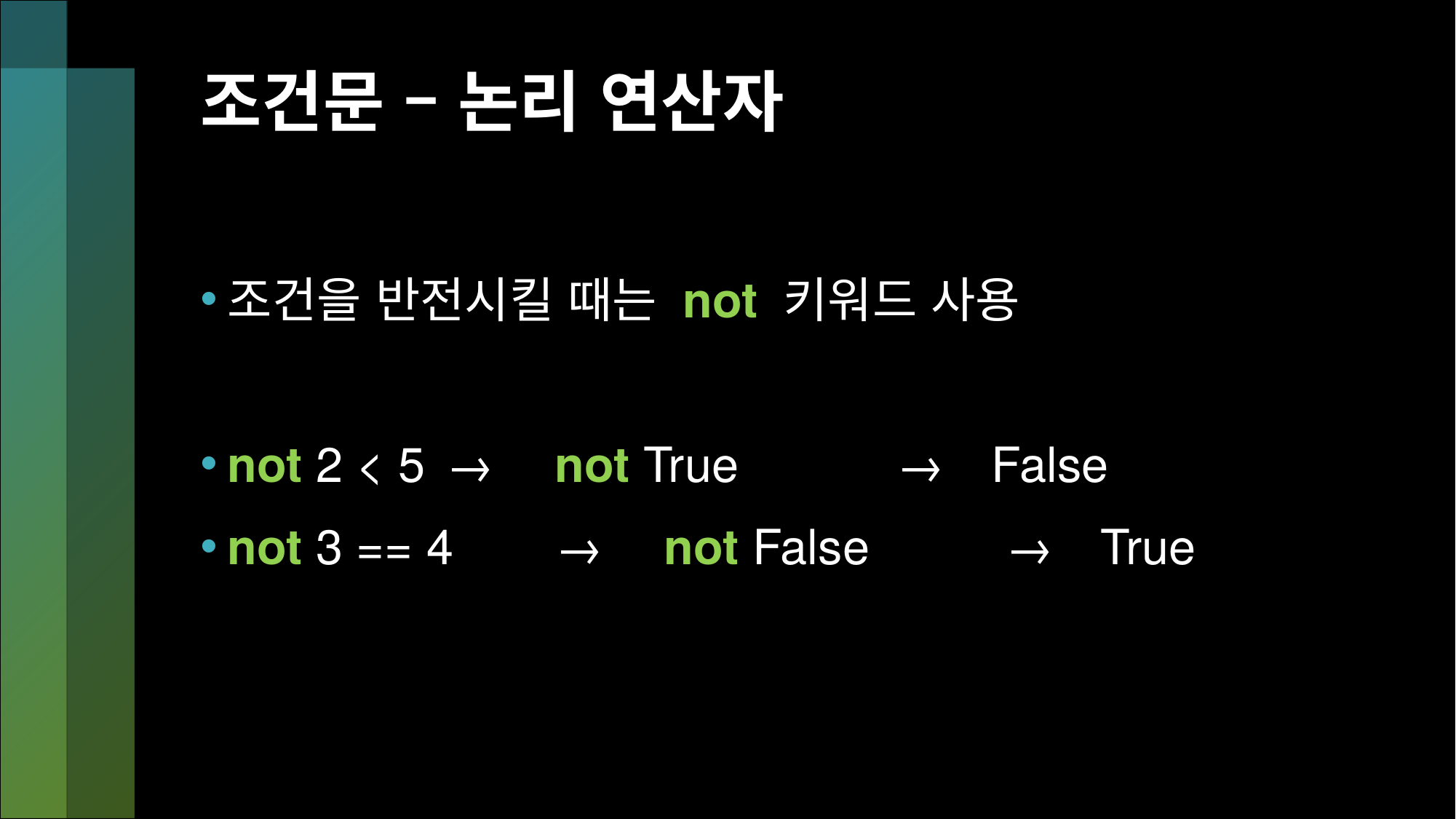

# 조건문 – 논리 연산자
조건을 반전시킬 때는 not 키워드 사용

not 2 < 5	→	not True		 →	False
not 3 == 4	→	not False		 →	True